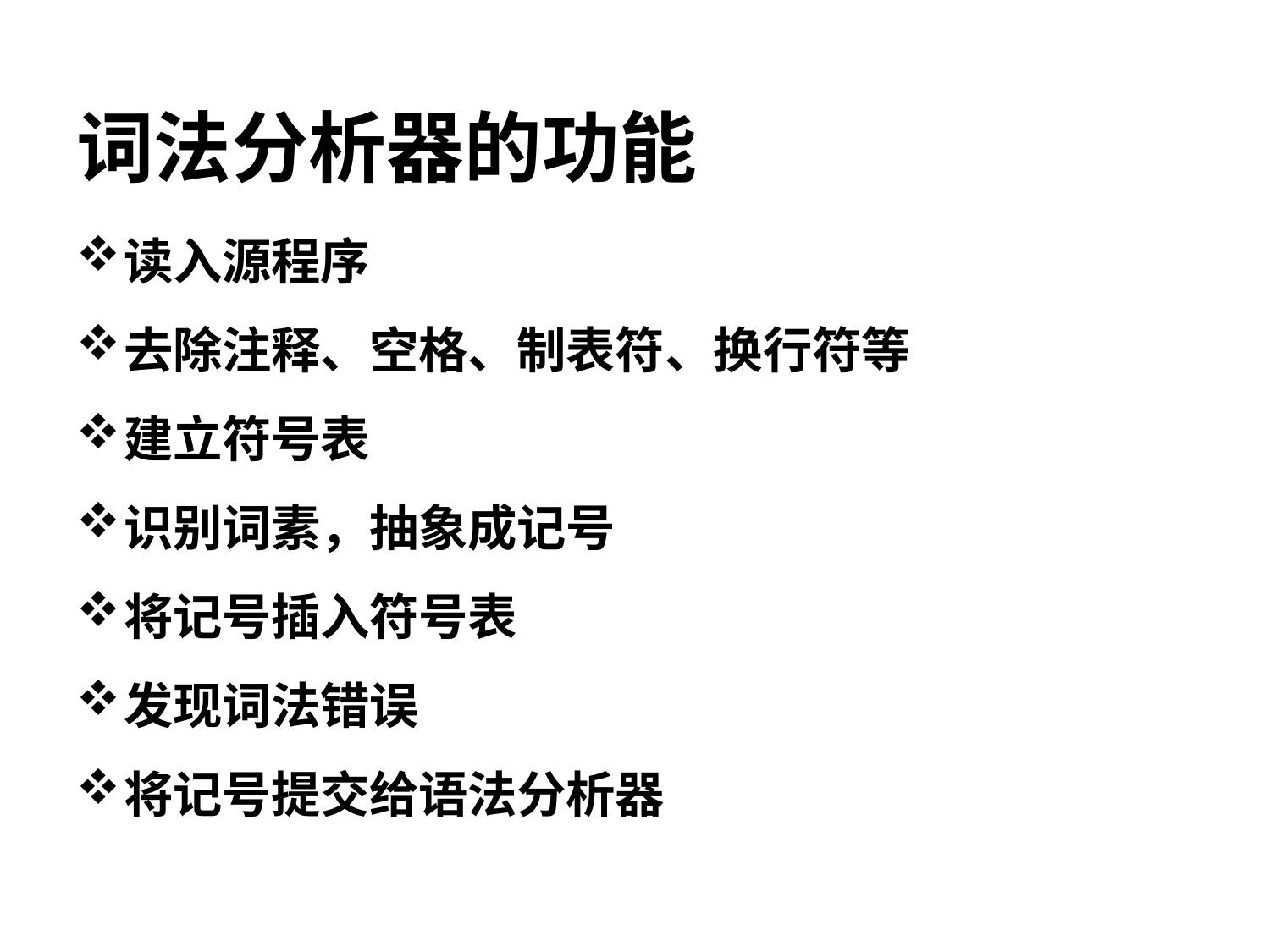

# 词法分析器的功能
读入源程序
去除注释、空格、制表符、换行符等
建立符号表
识别词素，抽象成记号
将记号插入符号表
发现词法错误
将记号提交给语法分析器